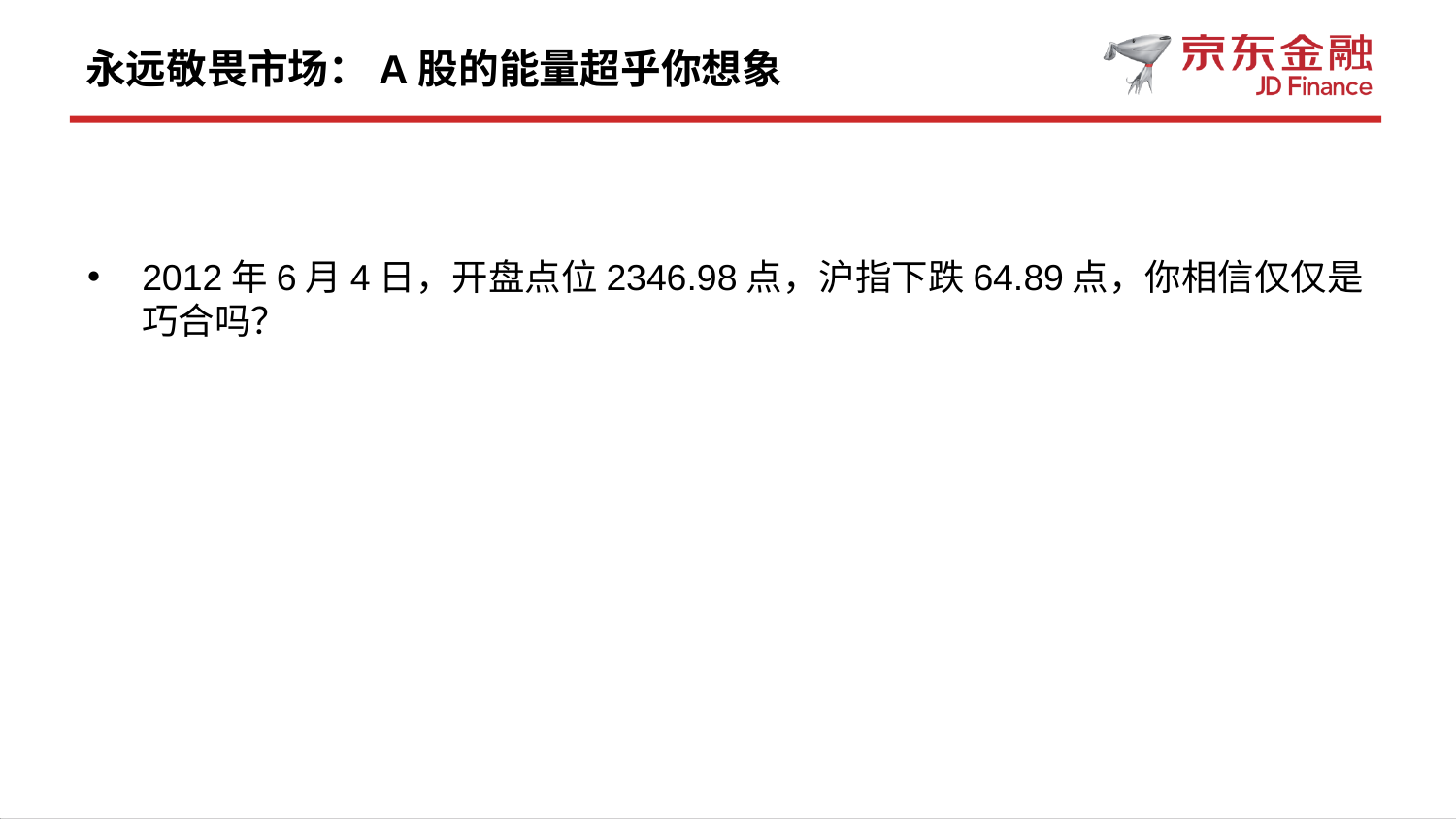

# 永远敬畏市场：A股的能量超乎你想象
2012年6月4日，开盘点位2346.98点，沪指下跌64.89点，你相信仅仅是巧合吗？